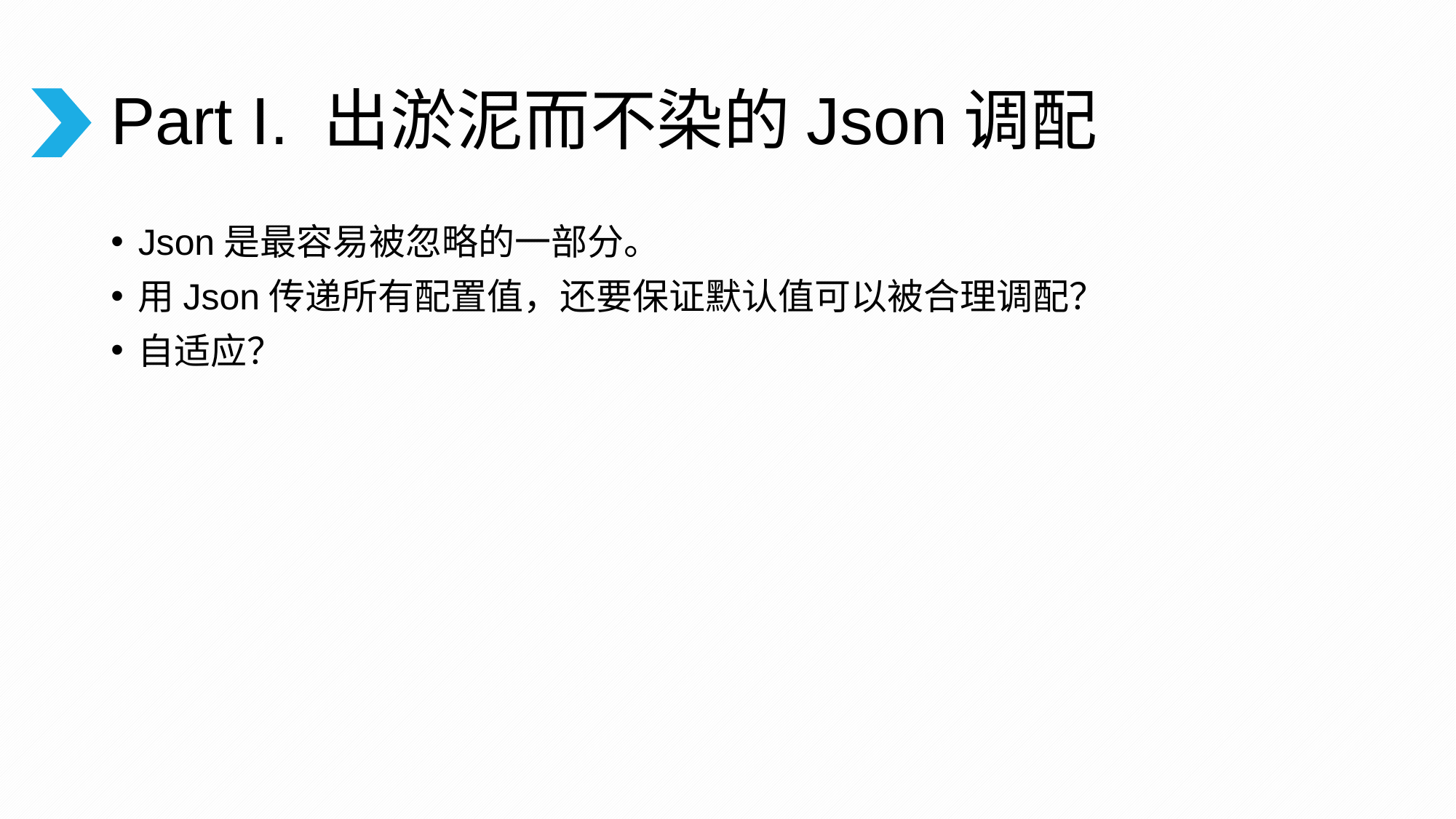

# Part I. 出淤泥而不染的Json调配
Json是最容易被忽略的一部分。
用Json传递所有配置值，还要保证默认值可以被合理调配？
自适应？